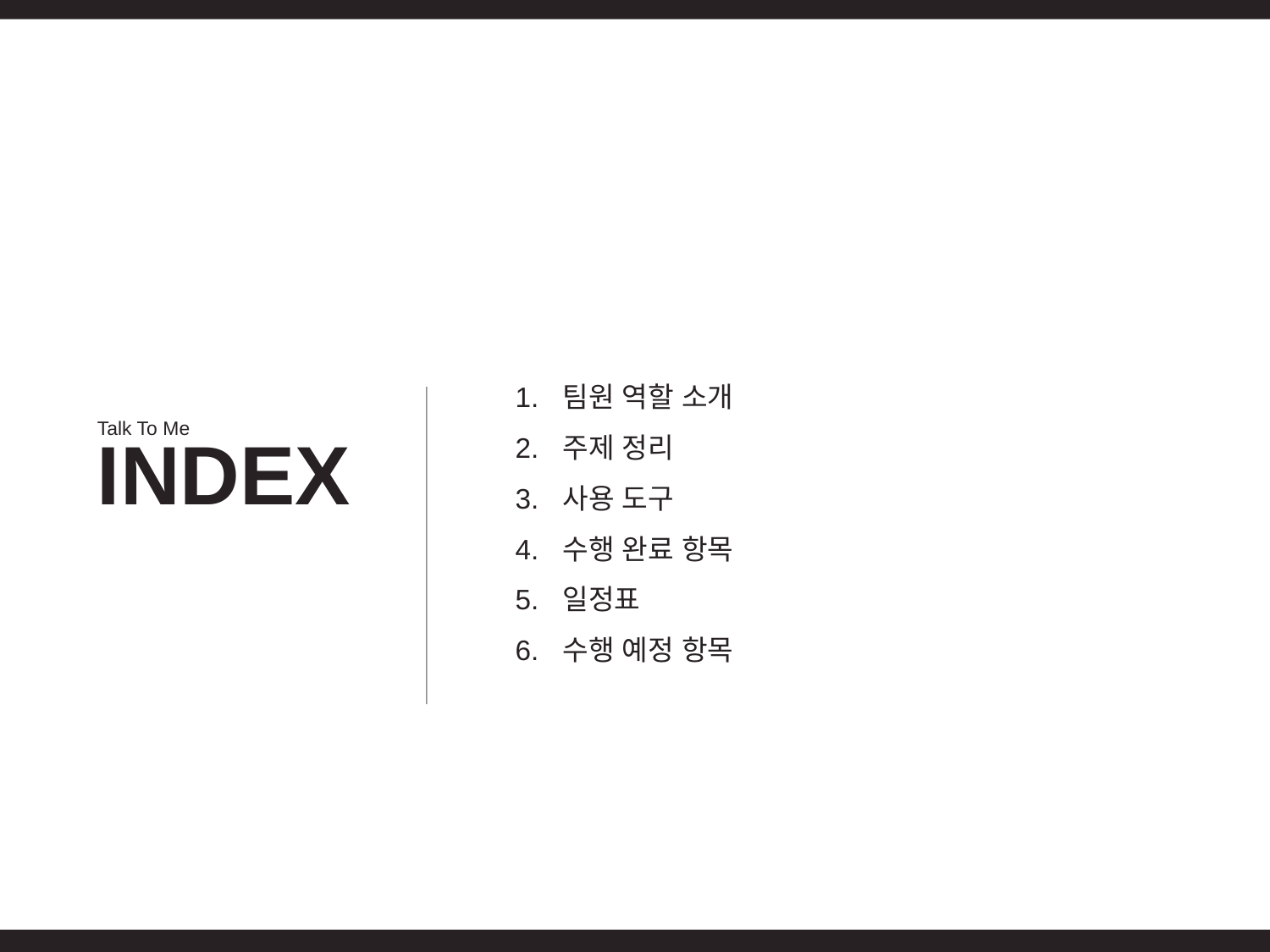

팀원 역할 소개
주제 정리
사용 도구
수행 완료 항목
일정표
수행 예정 항목
Talk To Me
INDEX